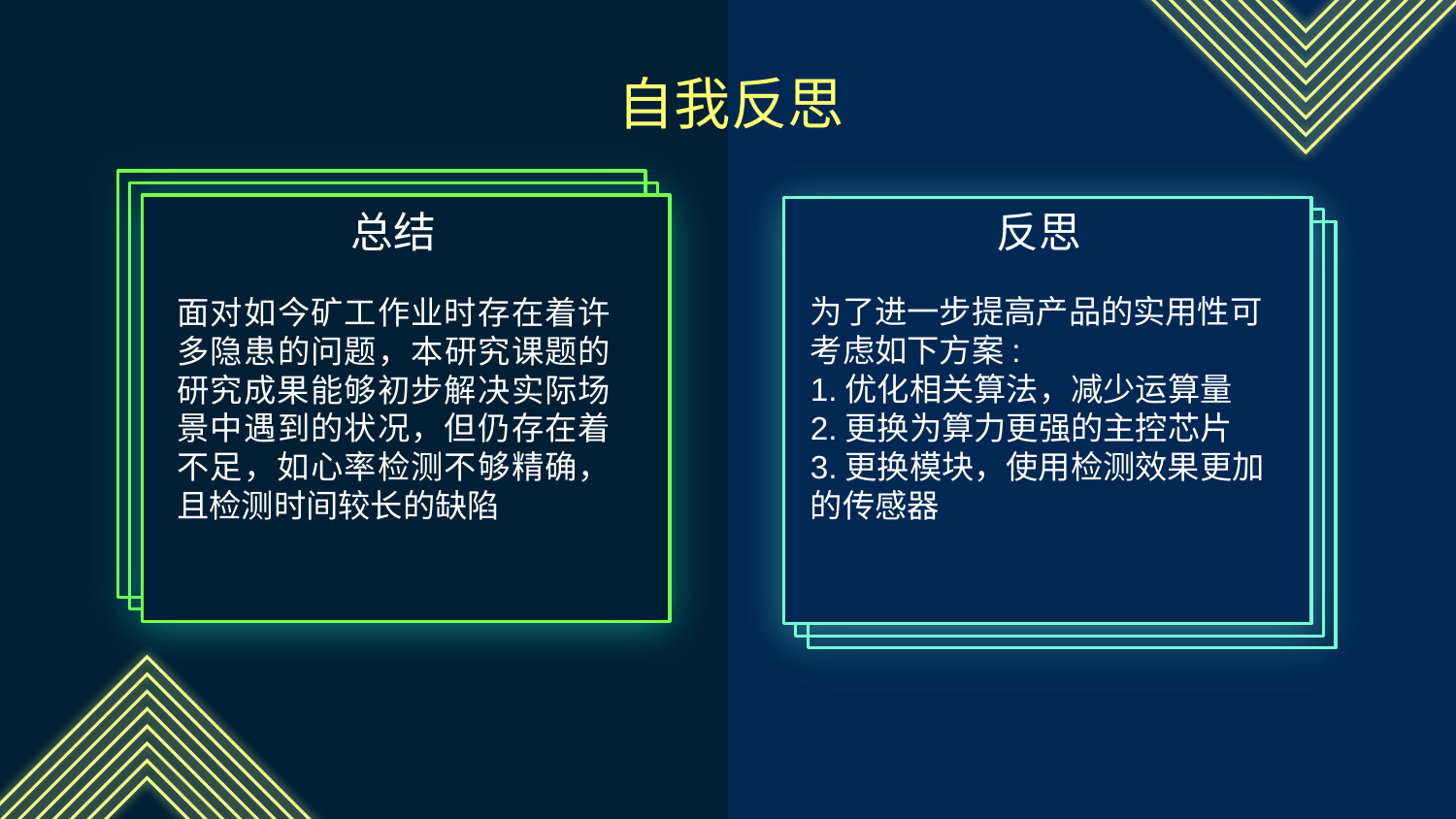

自我反思

总结
反思

面对如今矿工作业时存在着许多隐患的问题，本研究课题的研究成果能够初步解决实际场景中遇到的状况，但仍存在着不足，如心率检测不够精确，且检测时间较长的缺陷
为了进一步提高产品的实用性可考虑如下方案:
1.优化相关算法，减少运算量
2.更换为算力更强的主控芯片
3.更换模块，使用检测效果更加的传感器